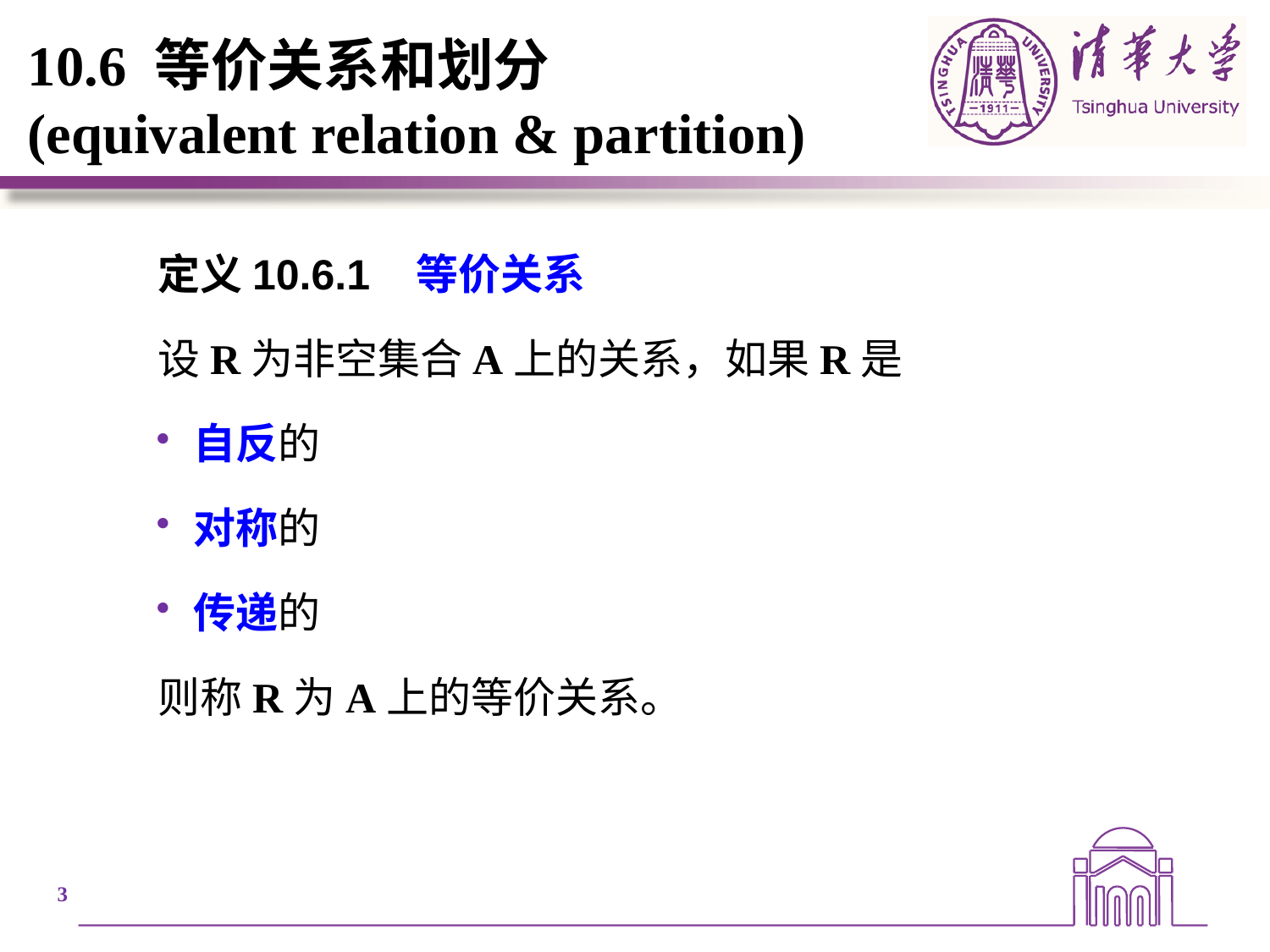

# 10.6 等价关系和划分 (equivalent relation & partition)
定义10.6.1   等价关系
设R为非空集合A上的关系，如果R是
自反的
对称的
传递的
则称R为A上的等价关系。